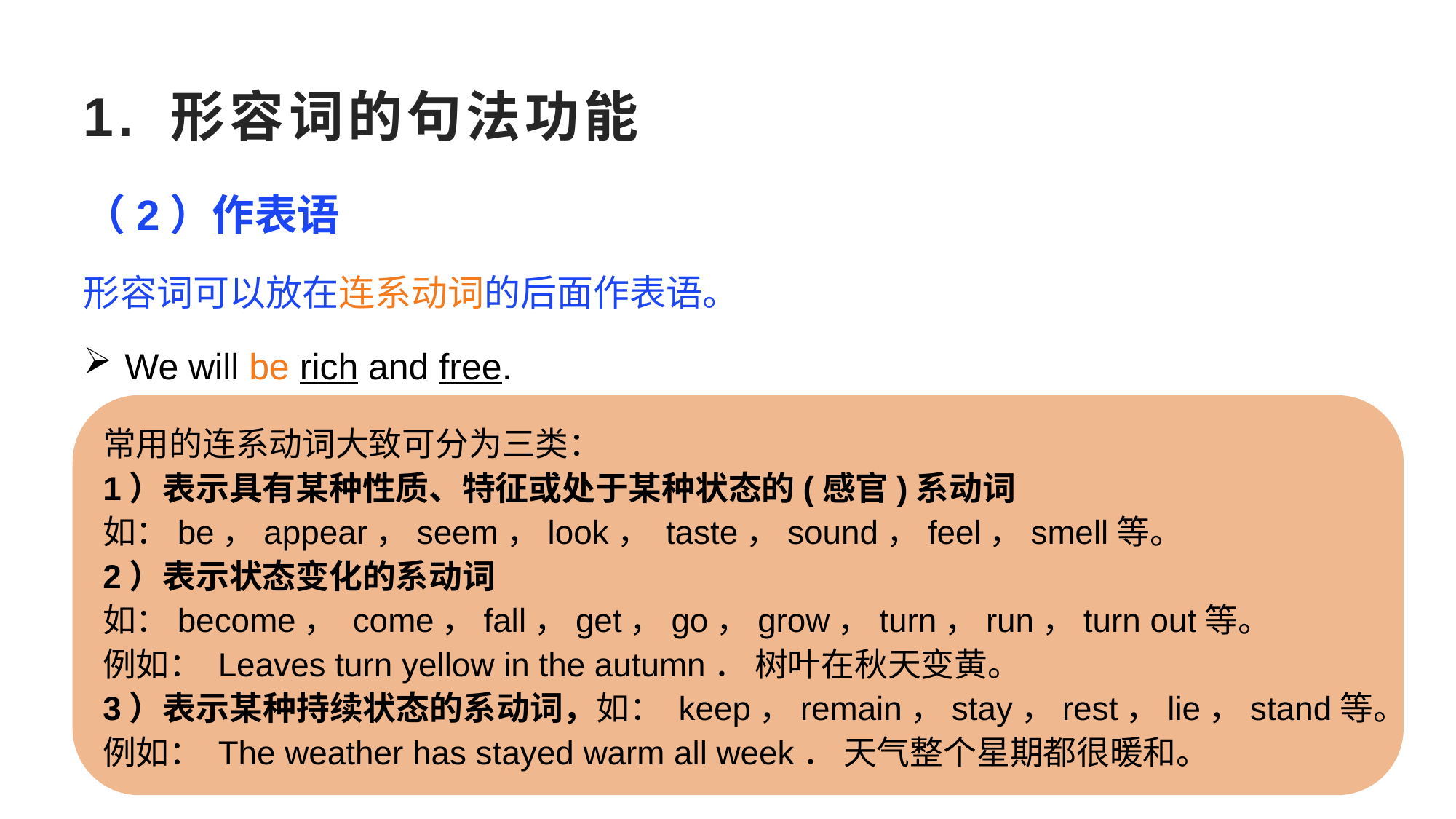

1. 形容词的句法功能
（2）作表语
形容词可以放在连系动词的后面作表语。
We will be rich and free.

常用的连系动词大致可分为三类：
1）表示具有某种性质、特征或处于某种状态的(感官)系动词
如：be，appear，seem，look， taste，sound，feel，smell等。
2）表示状态变化的系动词
如：become， come，fall，get，go，grow，turn，run，turn out等。
例如： Leaves turn yellow in the autumn． 树叶在秋天变黄。
3）表示某种持续状态的系动词，如： keep，remain，stay，rest，lie，stand等。
例如： The weather has stayed warm all week． 天气整个星期都很暖和。